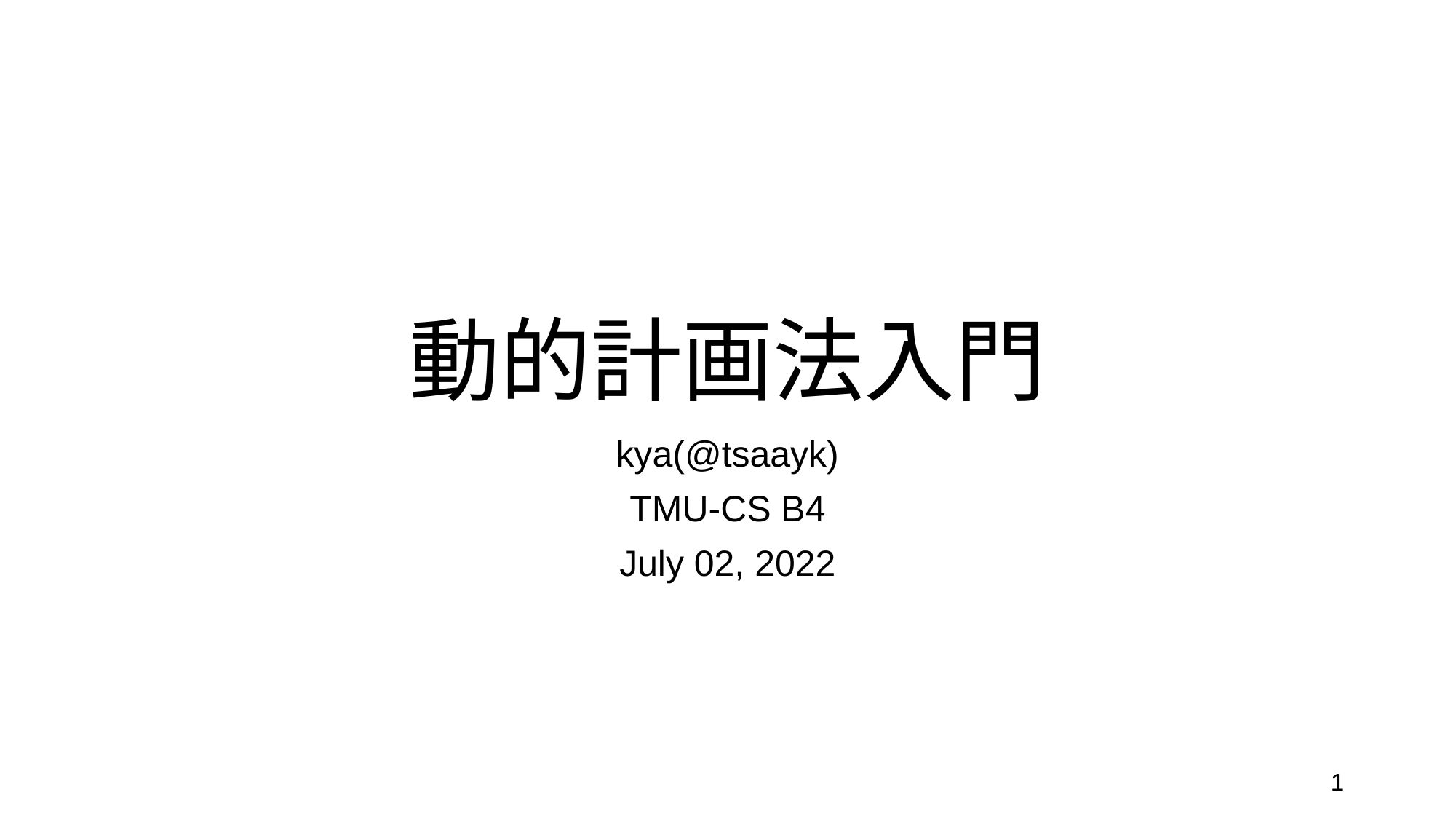

# 動的計画法入門
kya(@tsaayk)
TMU-CS B4
July 02, 2022
1